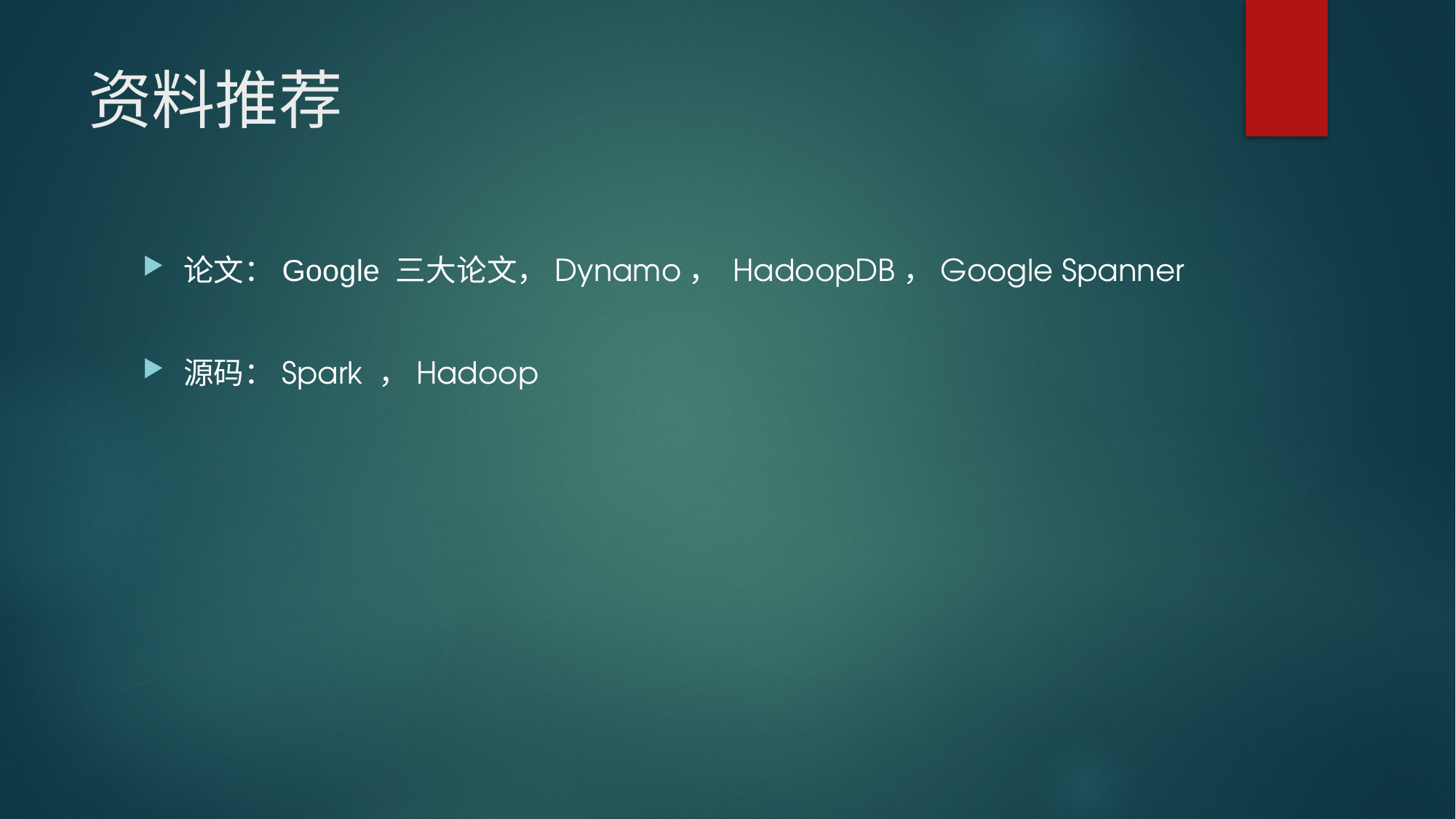

# 资料推荐
论文：Google 三大论文，Dynamo， HadoopDB，Google Spanner

源码：Spark ，Hadoop